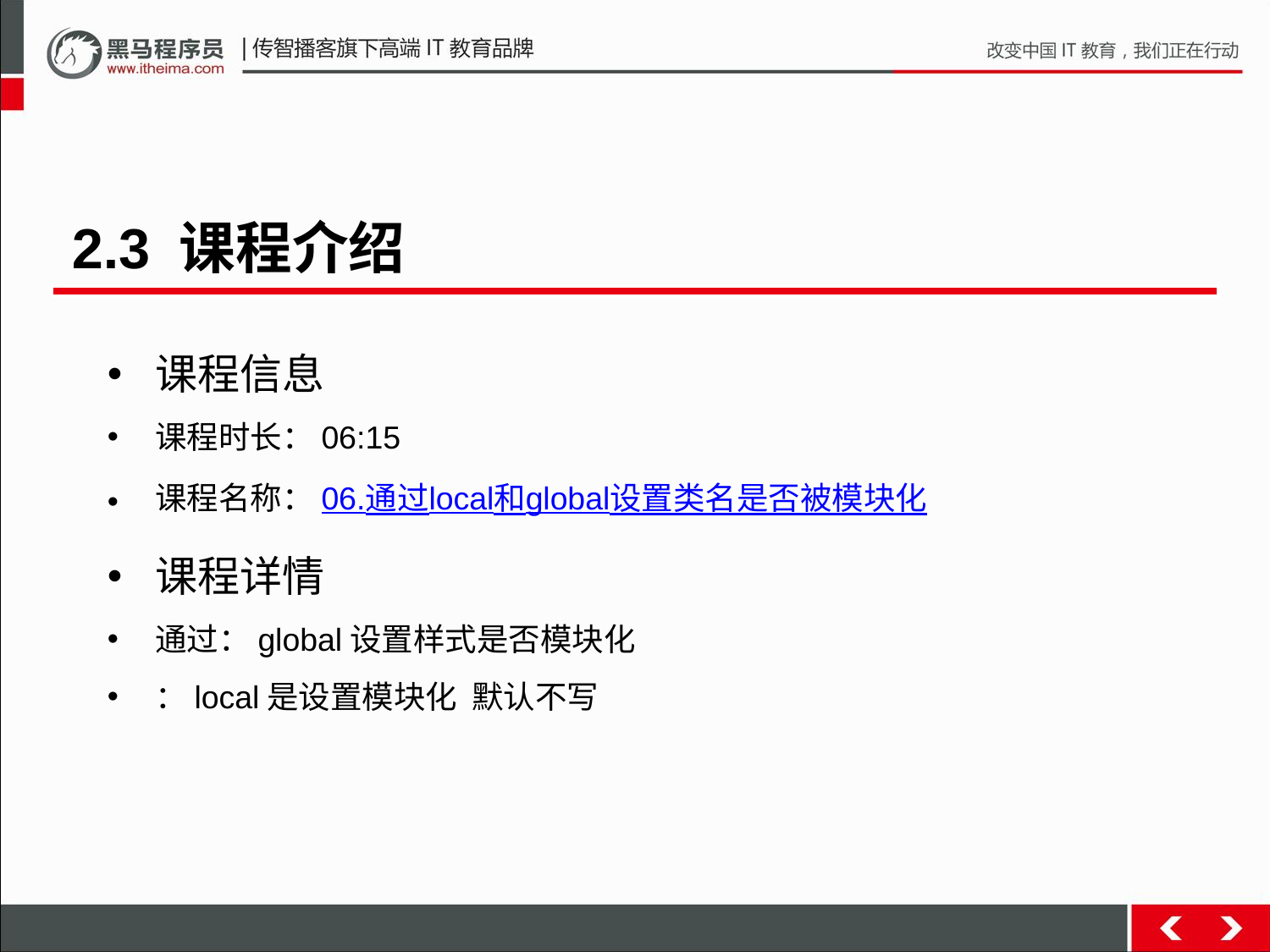

2.3 课程介绍
课程信息
课程时长：06:15
课程名称：06.通过local和global设置类名是否被模块化
课程详情
通过：global设置样式是否模块化
：local是设置模块化  默认不写